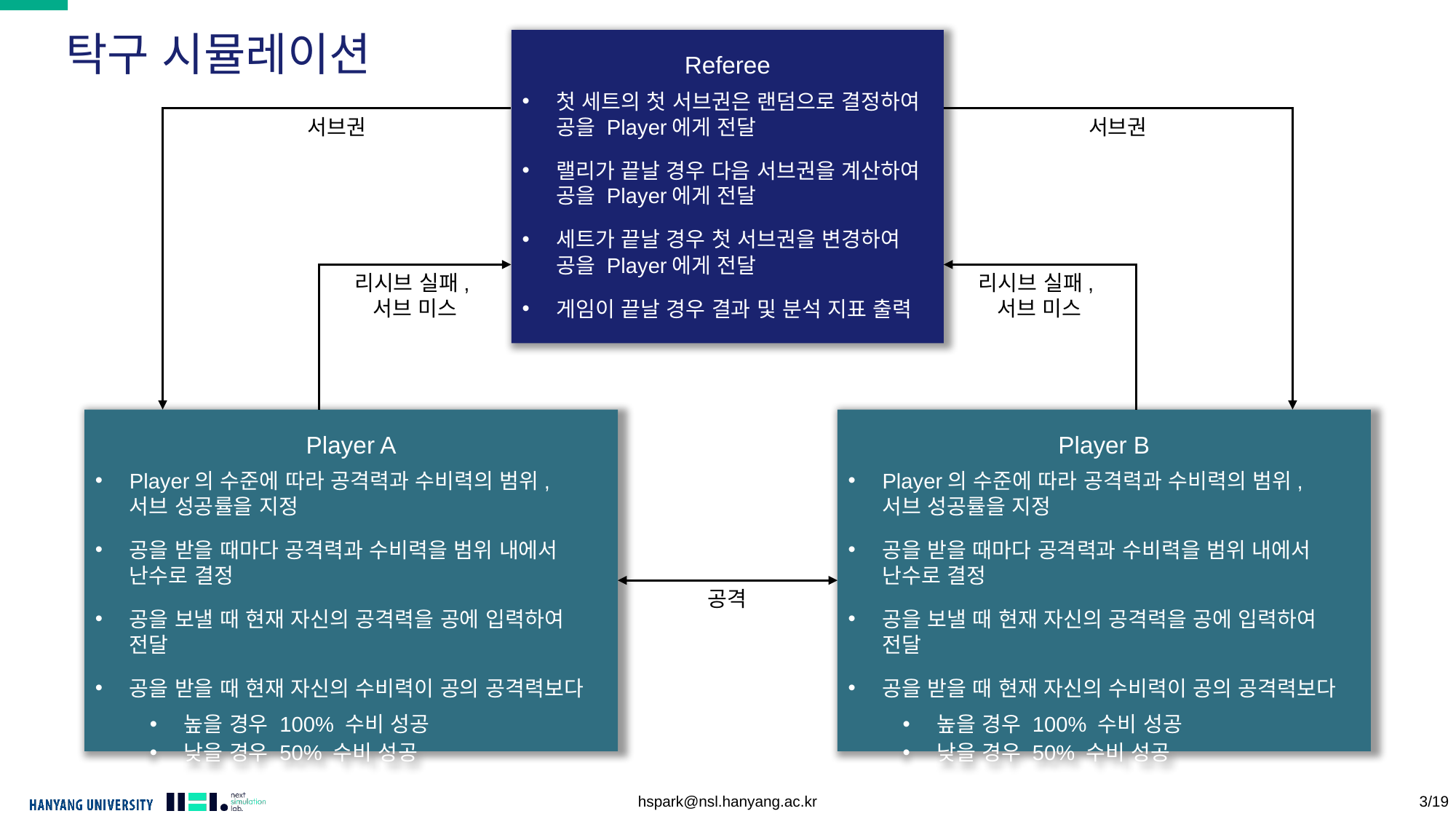

탁구 시뮬레이션
Referee
첫 세트의 첫 서브권은 랜덤으로 결정하여
공을 Player에게 전달
랠리가 끝날 경우 다음 서브권을 계산하여
공을 Player에게 전달
세트가 끝날 경우 첫 서브권을 변경하여
공을 Player에게 전달
게임이 끝날 경우 결과 및 분석 지표 출력
서브권
서브권
리시브 실패,
서브 미스
리시브 실패,
서브 미스
Player A
Player의 수준에 따라 공격력과 수비력의 범위,
서브 성공률을 지정
공을 받을 때마다 공격력과 수비력을 범위 내에서
난수로 결정
공을 보낼 때 현재 자신의 공격력을 공에 입력하여 전달
공을 받을 때 현재 자신의 수비력이 공의 공격력보다
높을 경우 100% 수비 성공
낮을 경우 50% 수비 성공
Player B
Player의 수준에 따라 공격력과 수비력의 범위,
서브 성공률을 지정
공을 받을 때마다 공격력과 수비력을 범위 내에서
난수로 결정
공을 보낼 때 현재 자신의 공격력을 공에 입력하여 전달
공을 받을 때 현재 자신의 수비력이 공의 공격력보다
높을 경우 100% 수비 성공
낮을 경우 50% 수비 성공
공격